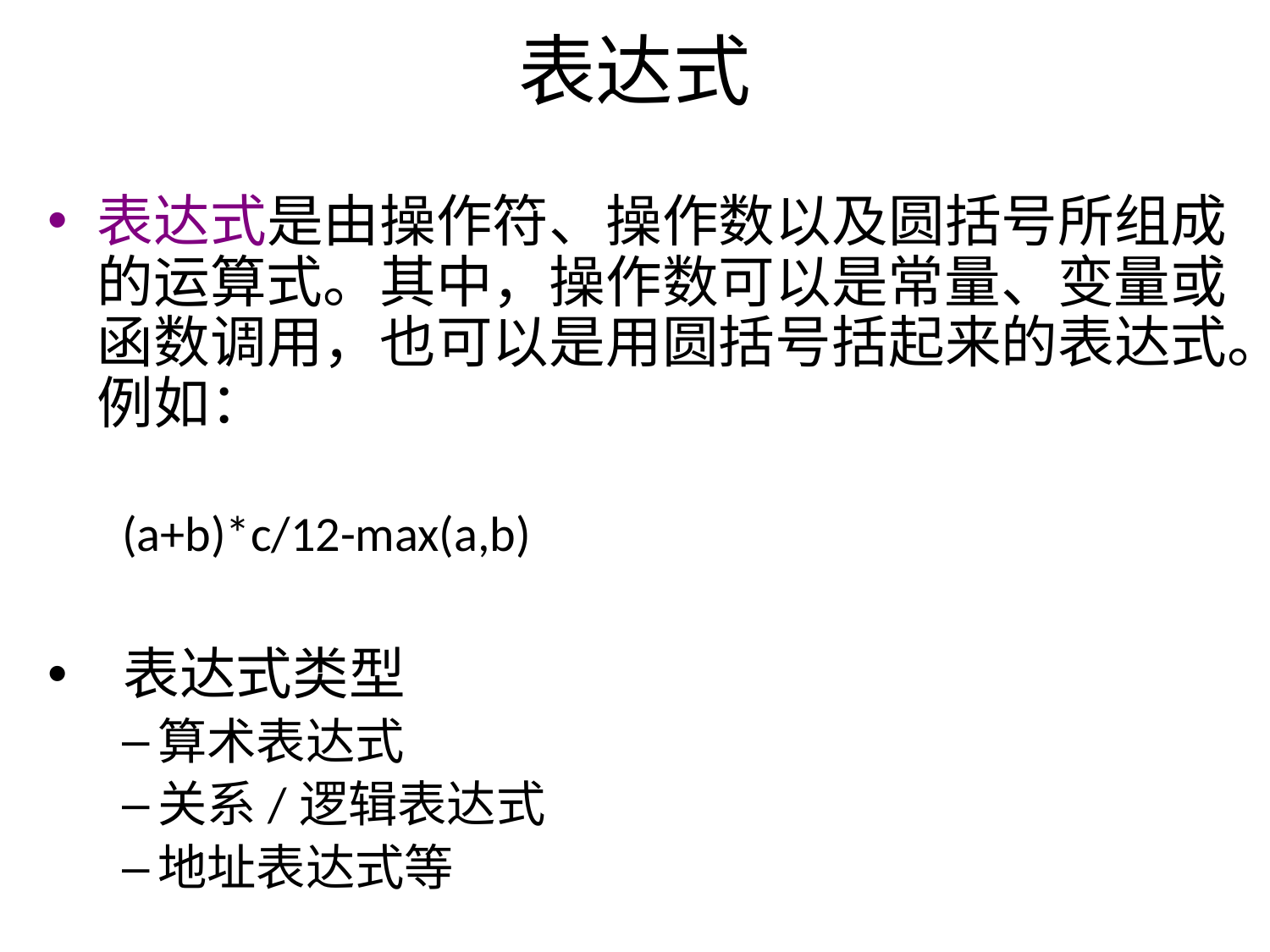

# 表达式
表达式是由操作符、操作数以及圆括号所组成的运算式。其中，操作数可以是常量、变量或函数调用，也可以是用圆括号括起来的表达式。例如：

(a+b)*c/12-max(a,b)

 表达式类型
算术表达式
关系/逻辑表达式
地址表达式等